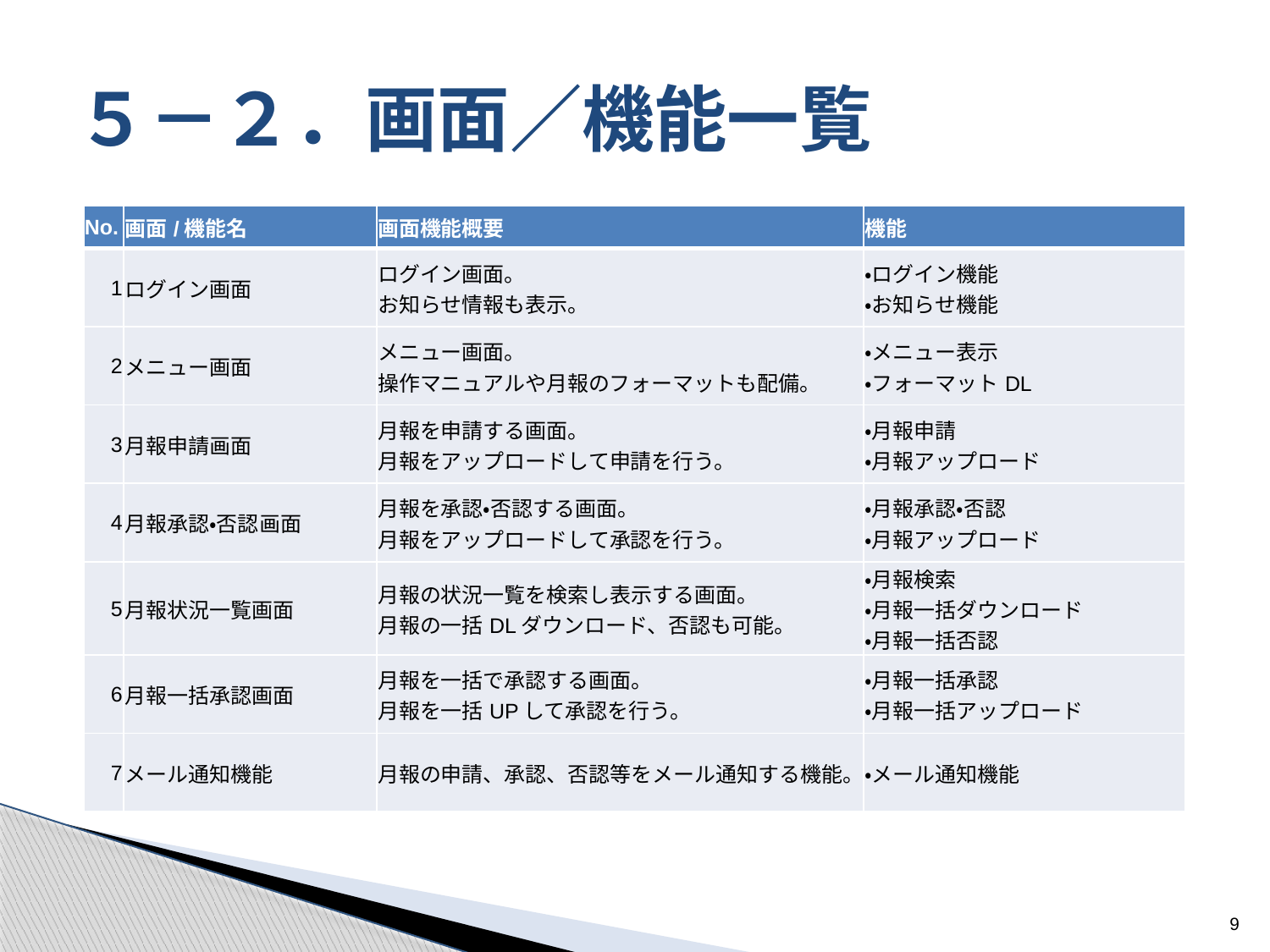

# ５－２．画面／機能一覧
| No. | 画面/機能名 | 画面機能概要 | 機能 |
| --- | --- | --- | --- |
| 1 | ログイン画面 | ログイン画面。 お知らせ情報も表示。 | ・ログイン機能 ・お知らせ機能 |
| 2 | メニュー画面 | メニュー画面。 操作マニュアルや月報のフォーマットも配備。 | ・メニュー表示 ・フォーマットDL |
| 3 | 月報申請画面 | 月報を申請する画面。 月報をアップロードして申請を行う。 | ・月報申請 ・月報アップロード |
| 4 | 月報承認・否認画面 | 月報を承認・否認する画面。 月報をアップロードして承認を行う。 | ・月報承認・否認 ・月報アップロード |
| 5 | 月報状況一覧画面 | 月報の状況一覧を検索し表示する画面。 月報の一括DLダウンロード、否認も可能。 | ・月報検索 ・月報一括ダウンロード ・月報一括否認 |
| 6 | 月報一括承認画面 | 月報を一括で承認する画面。 月報を一括UPして承認を行う。 | ・月報一括承認 ・月報一括アップロード |
| 7 | メール通知機能 | 月報の申請、承認、否認等をメール通知する機能。 | ・メール通知機能 |
9